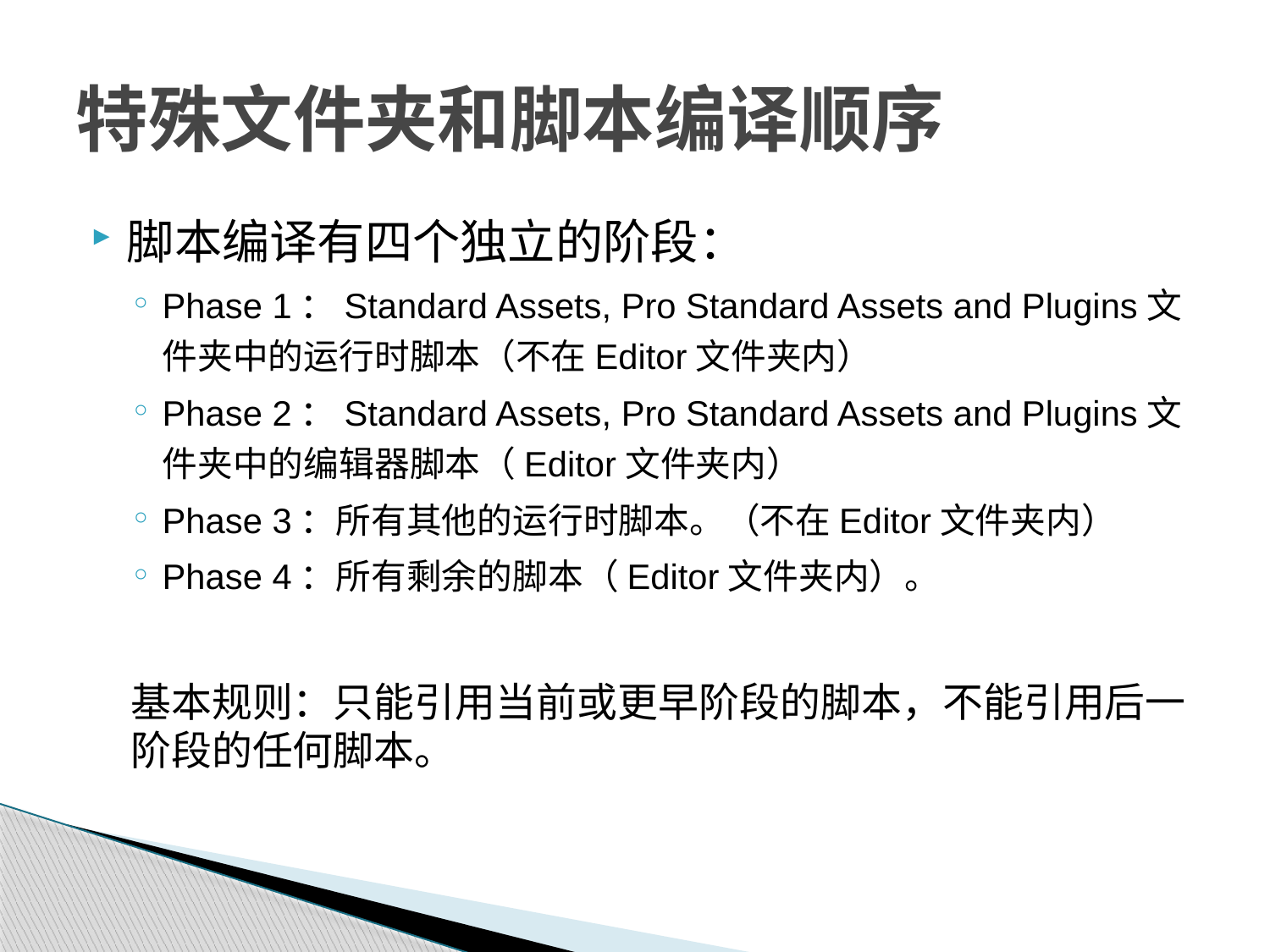

# 特殊文件夹和脚本编译顺序
脚本编译有四个独立的阶段：
Phase 1：Standard Assets, Pro Standard Assets and Plugins文件夹中的运行时脚本（不在Editor文件夹内）
Phase 2：Standard Assets, Pro Standard Assets and Plugins文件夹中的编辑器脚本（Editor文件夹内）
Phase 3：所有其他的运行时脚本。（不在Editor文件夹内）
Phase 4：所有剩余的脚本（Editor文件夹内）。

基本规则：只能引用当前或更早阶段的脚本，不能引用后一阶段的任何脚本。